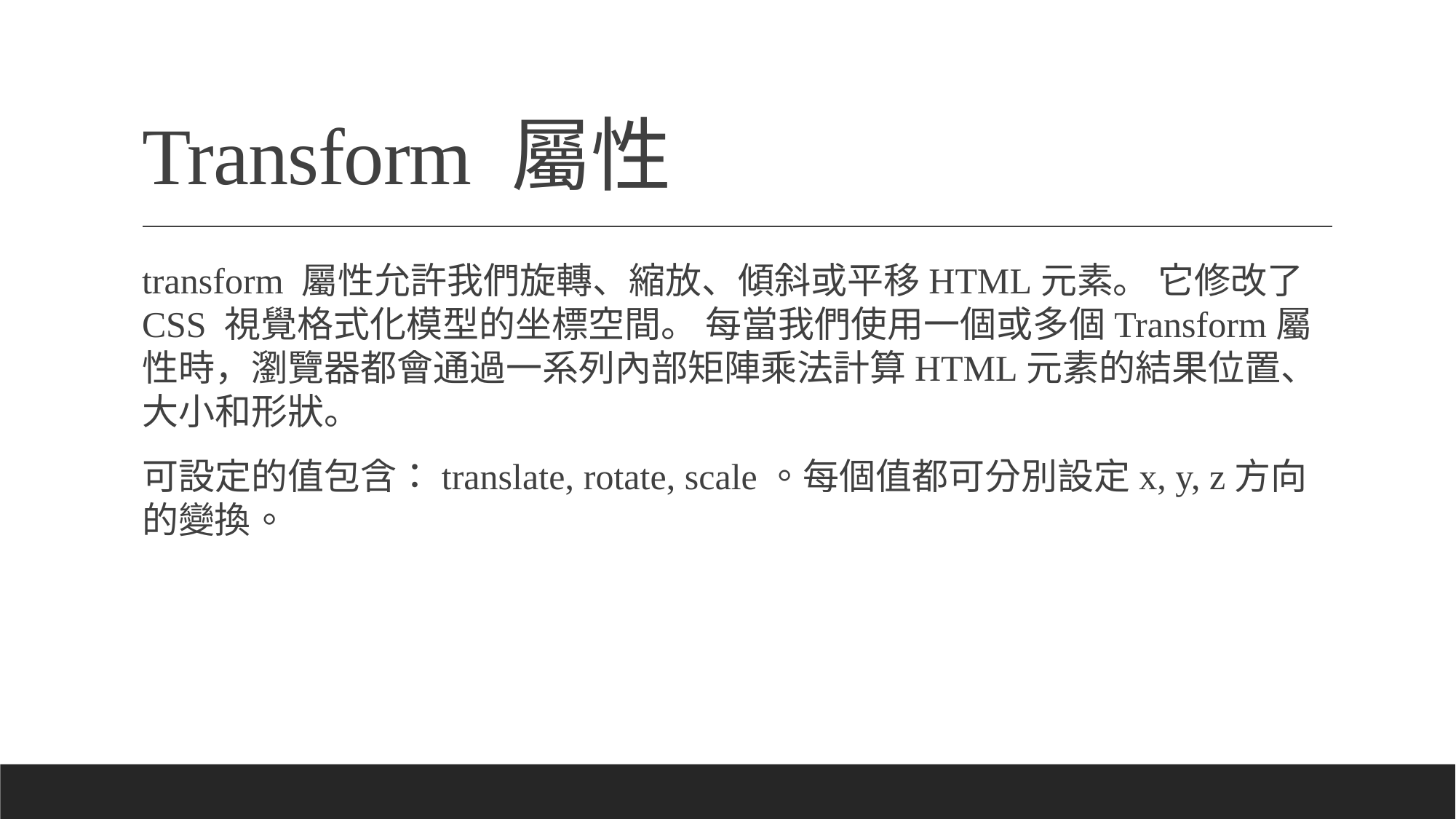

# Transform 屬性
transform 屬性允許我們旋轉、縮放、傾斜或平移HTML元素。 它修改了 CSS 視覺格式化模型的坐標空間。 每當我們使用一個或多個Transform屬性時，瀏覽器都會通過一系列內部矩陣乘法計算HTML元素的結果位置、大小和形狀。
可設定的值包含：translate, rotate, scale。每個值都可分別設定x, y, z方向的變換。